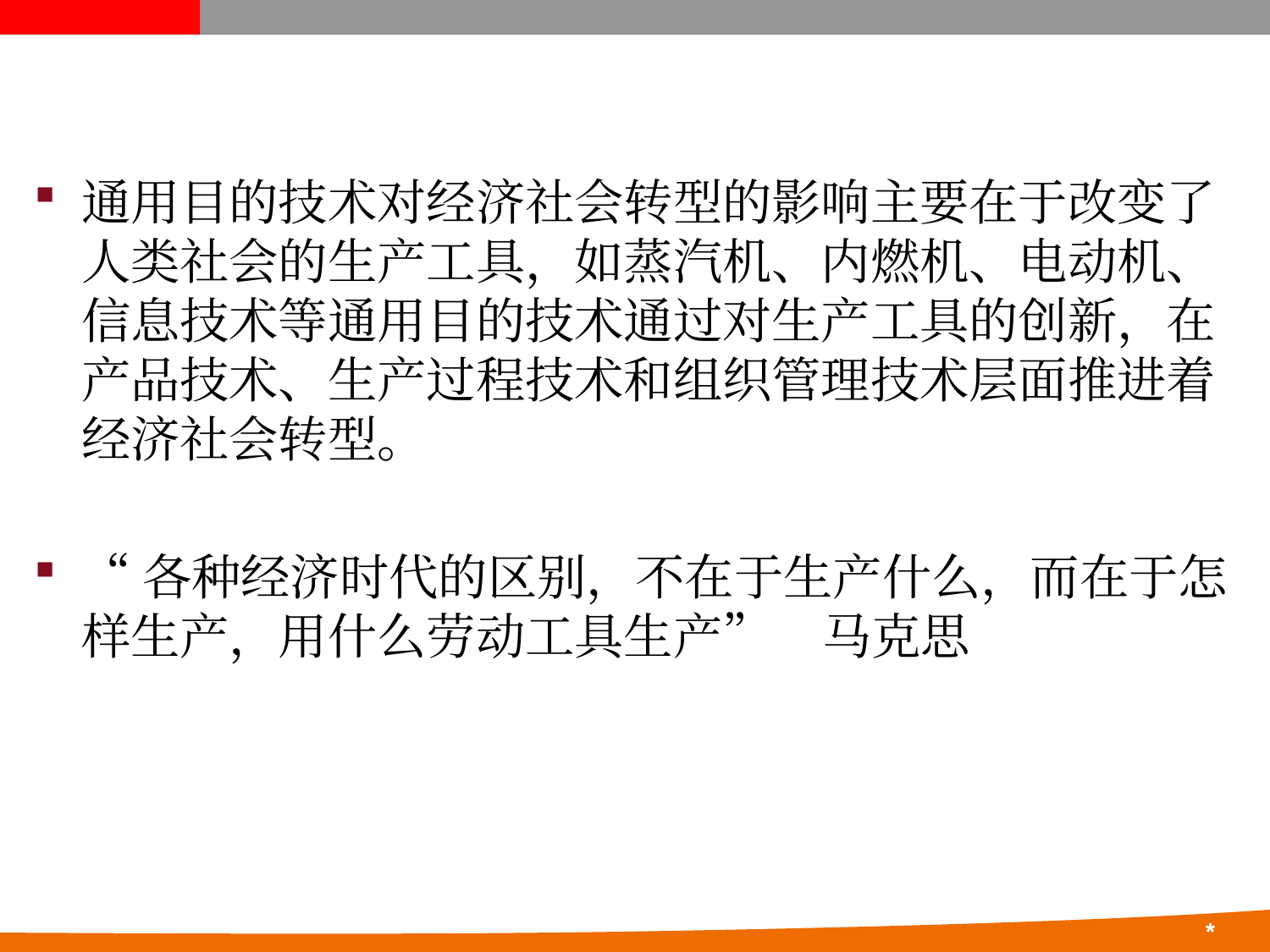

#
通用目的技术对经济社会转型的影响主要在于改变了人类社会的生产工具，如蒸汽机、内燃机、电动机、信息技术等通用目的技术通过对生产工具的创新，在产品技术、生产过程技术和组织管理技术层面推进着经济社会转型。

“各种经济时代的区别，不在于生产什么，而在于怎样生产，用什么劳动工具生产”    马克思